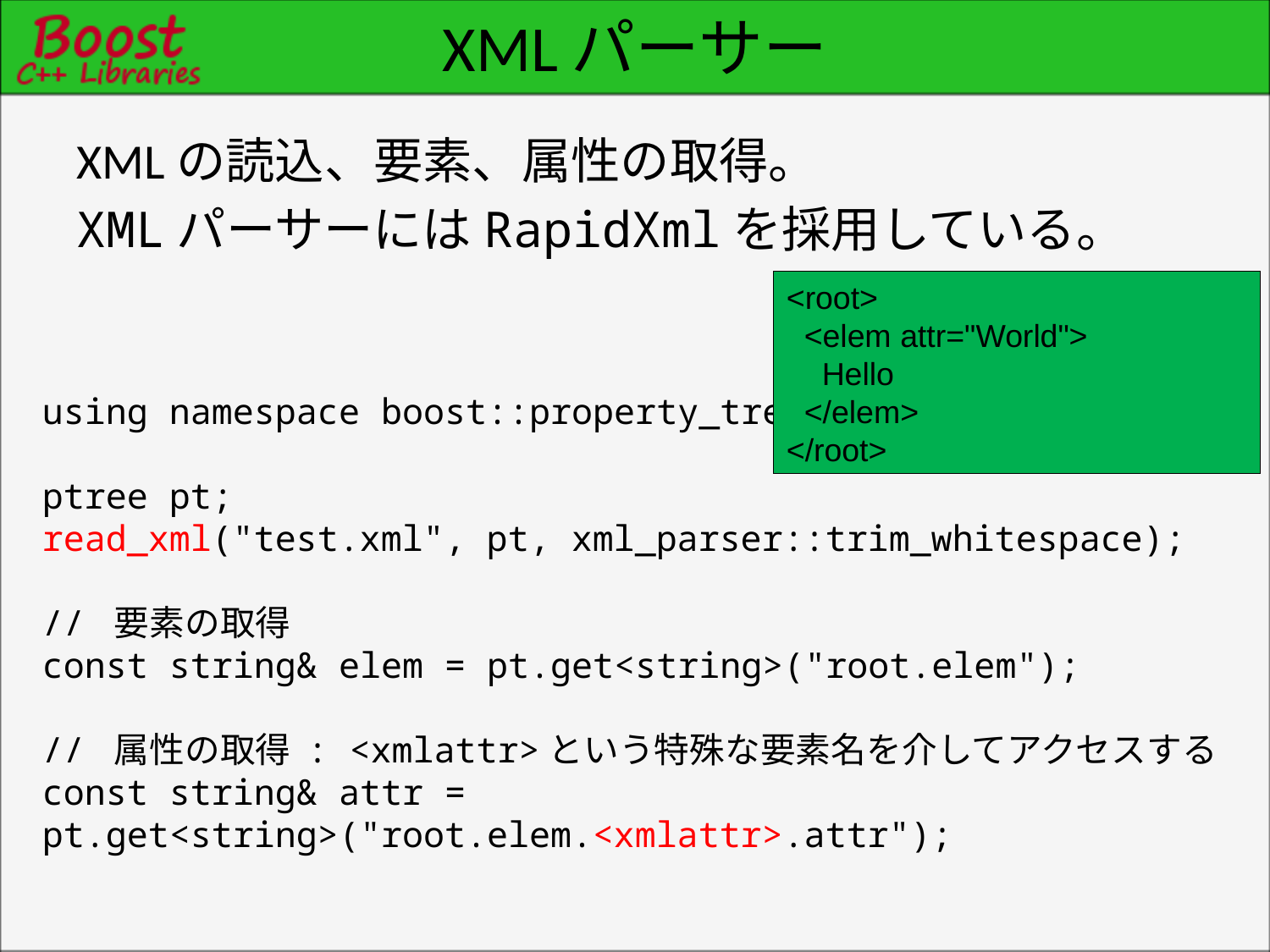

# XMLパーサー
XMLの読込、要素、属性の取得。
XMLパーサーにはRapidXmlを採用している。
<root>
  <elem attr="World">
    Hello
  </elem>
</root>
using namespace boost::property_tree;

ptree pt;
read_xml("test.xml", pt, xml_parser::trim_whitespace);

// 要素の取得
const string& elem = pt.get<string>("root.elem");

// 属性の取得 : <xmlattr>という特殊な要素名を介してアクセスする
const string& attr = pt.get<string>("root.elem.<xmlattr>.attr");